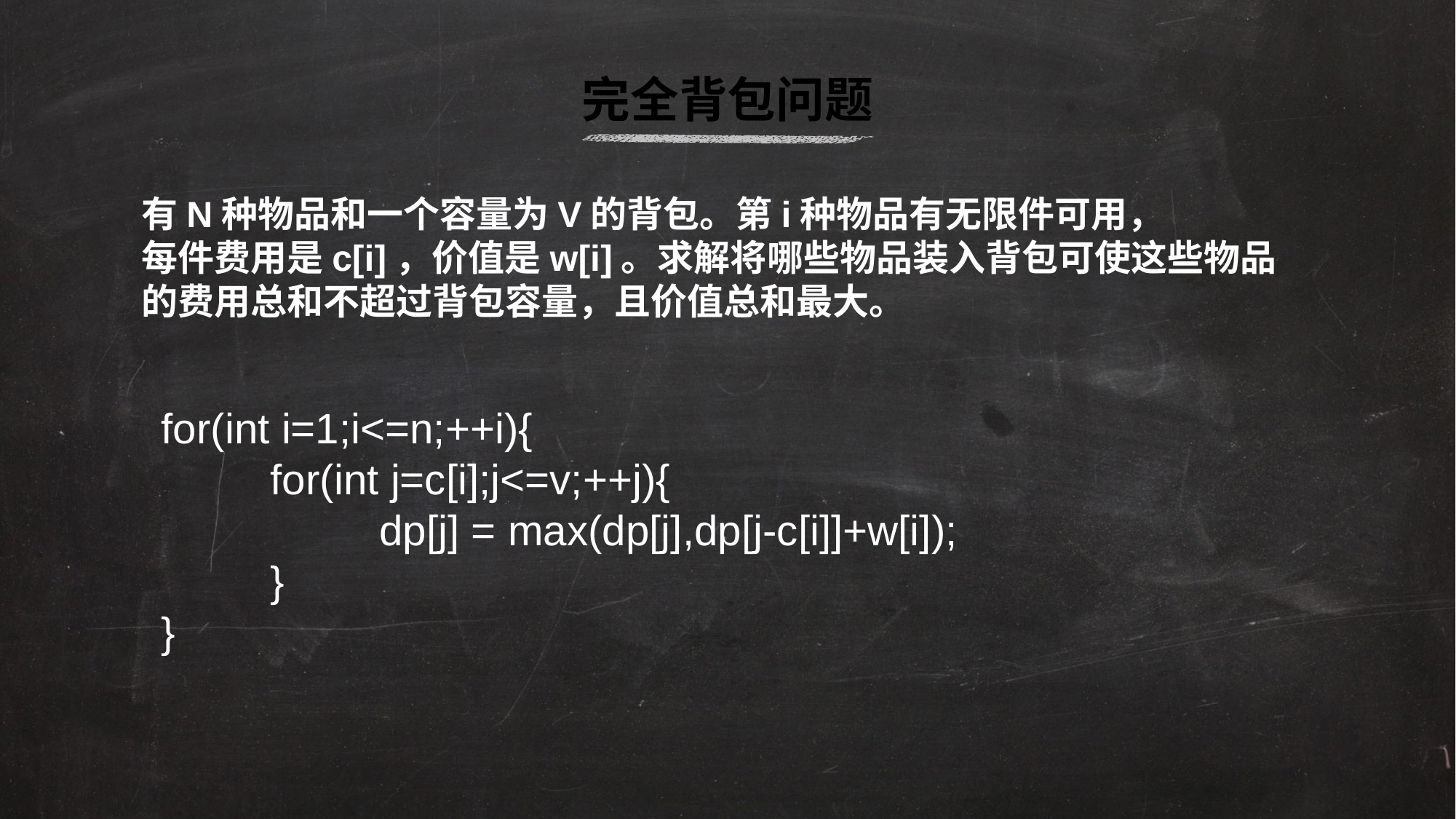

完全背包问题

有N种物品和一个容量为V的背包。第i种物品有无限件可用，
每件费用是c[i]，价值是w[i]。求解将哪些物品装入背包可使这些物品
的费用总和不超过背包容量，且价值总和最大。

for(int i=1;i<=n;++i){
	for(int j=c[i];j<=v;++j){
		dp[j] = max(dp[j],dp[j-c[i]]+w[i]);
	}
}